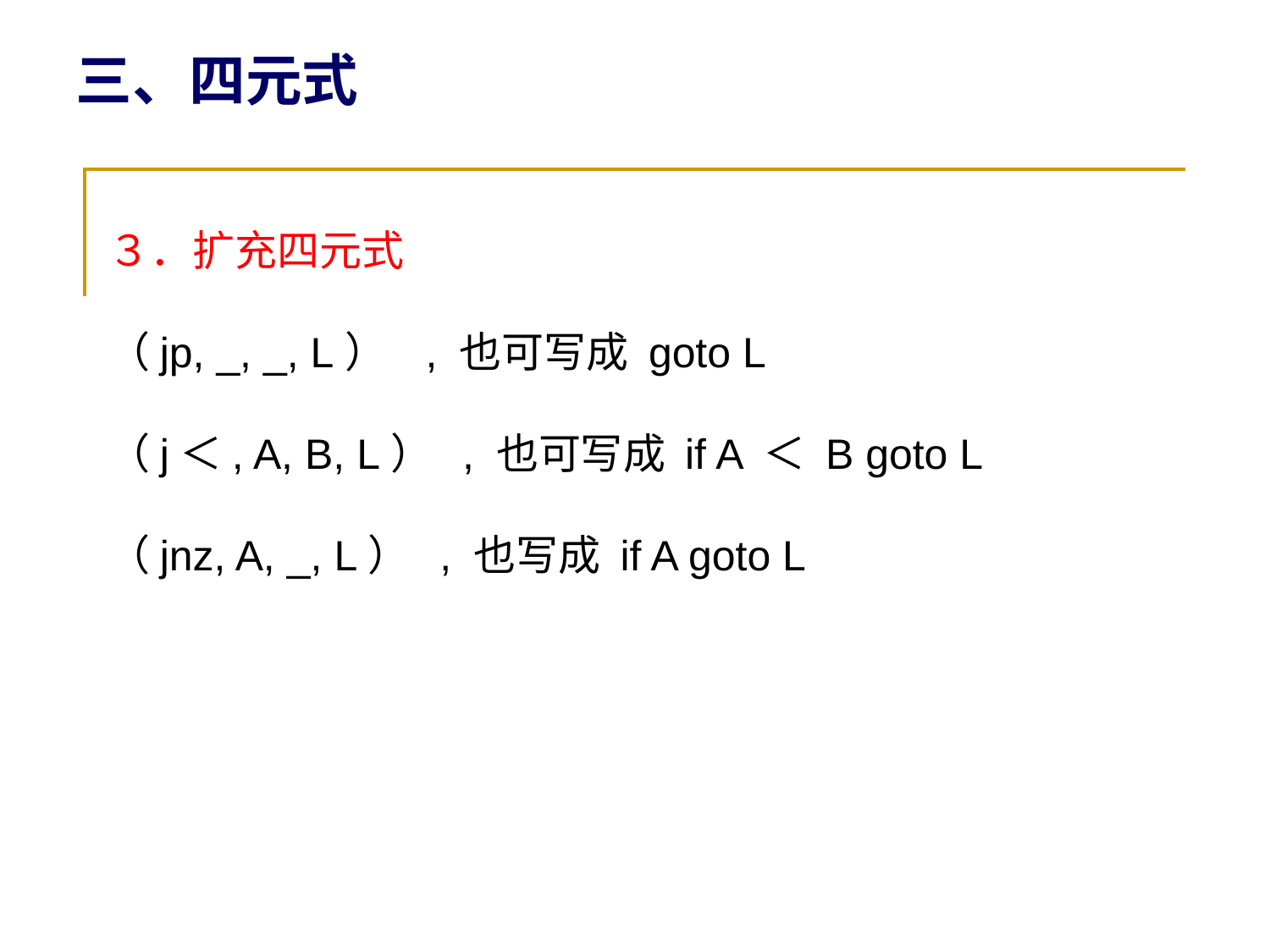

三、四元式
３．扩充四元式

（jp, _, _, L）   , 也可写成 goto L

（j＜, A, B, L）  , 也可写成 if A ＜ B goto L

（jnz, A, _, L）  , 也写成 if A goto L

70